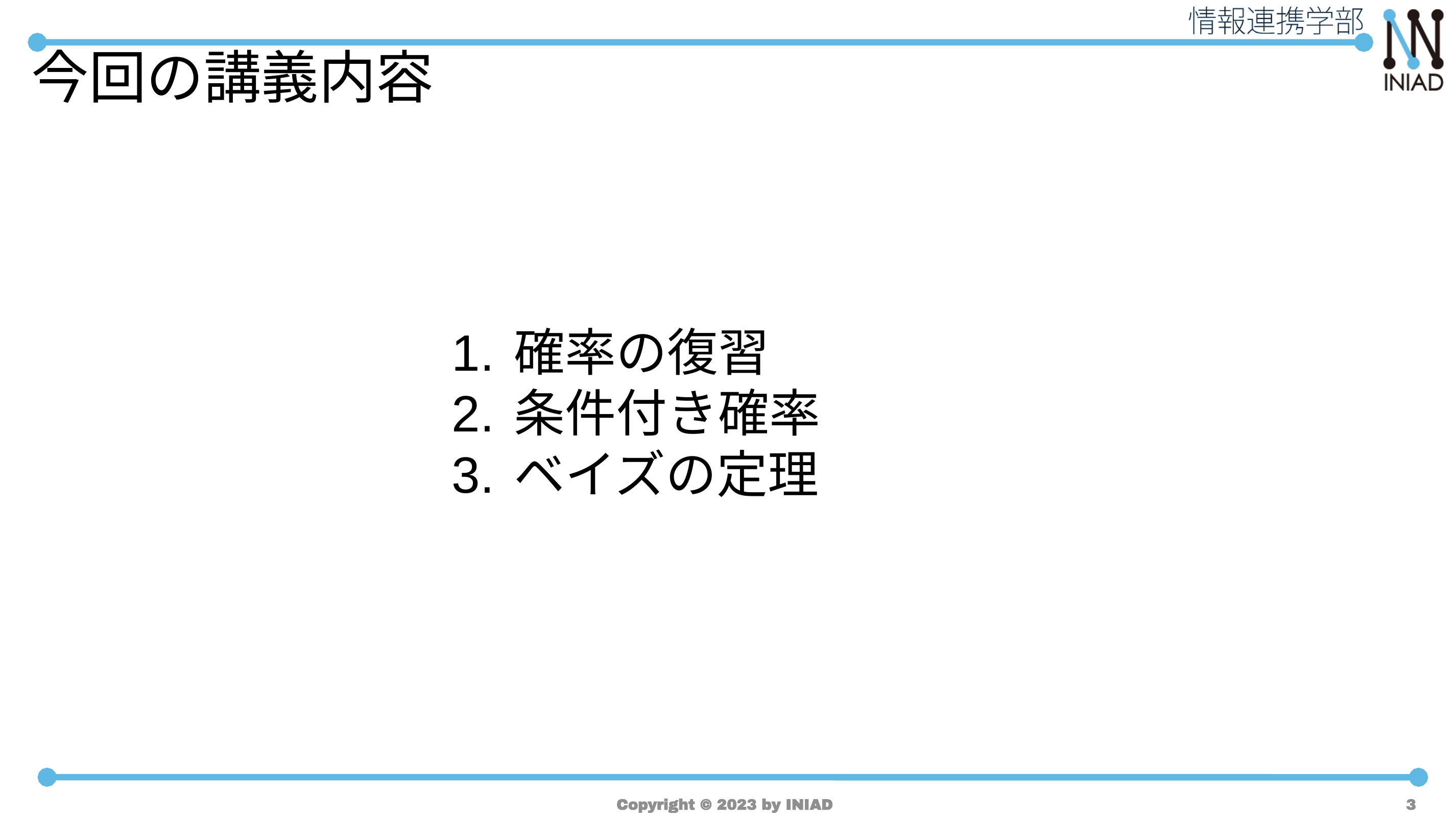

# 今回の講義内容
確率の復習
条件付き確率
ベイズの定理
Copyright © 2023 by INIAD
3